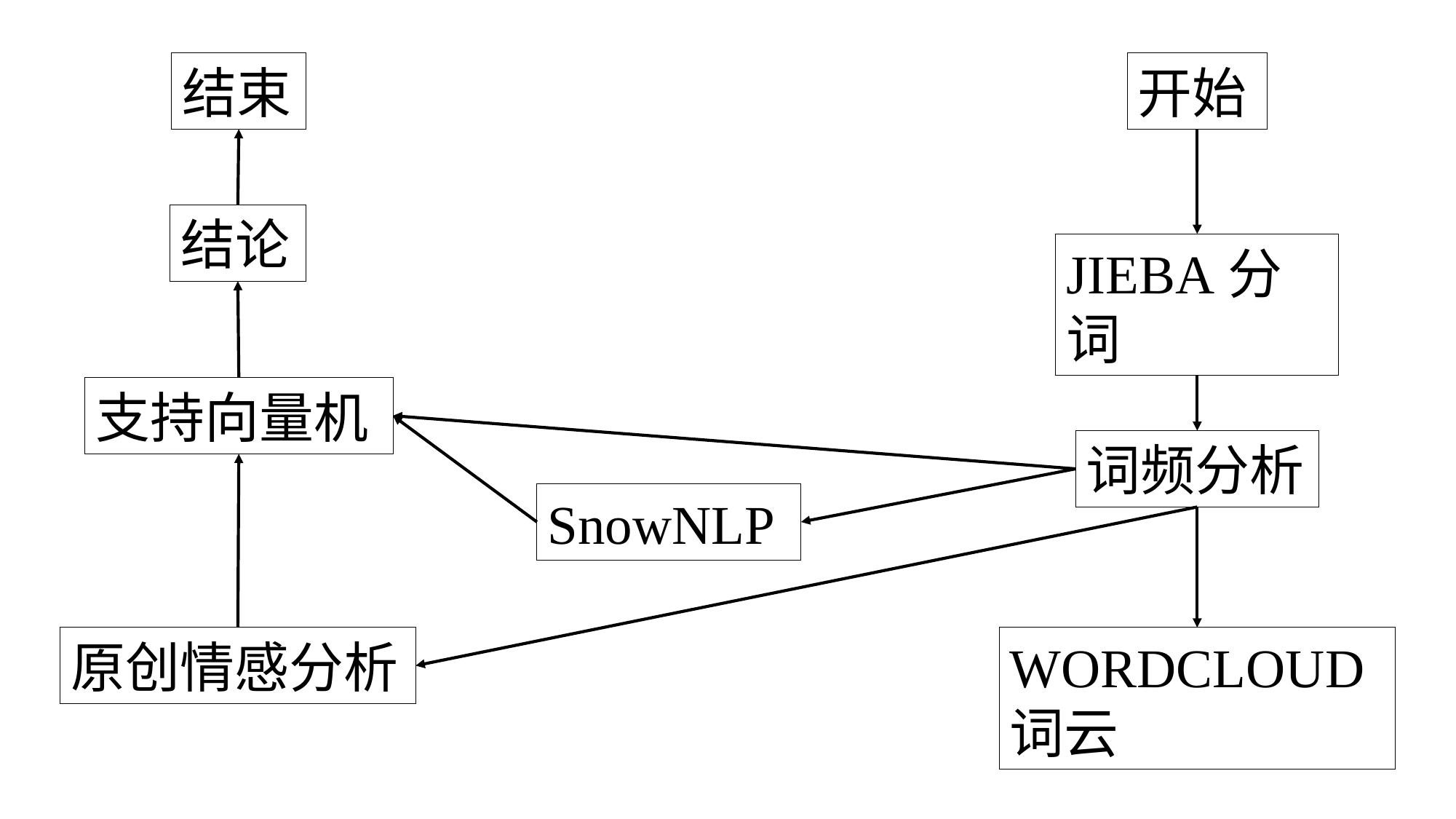

结束
开始
结论
JIEBA分词
支持向量机
词频分析
SnowNLP
原创情感分析
WORDCLOUD词云